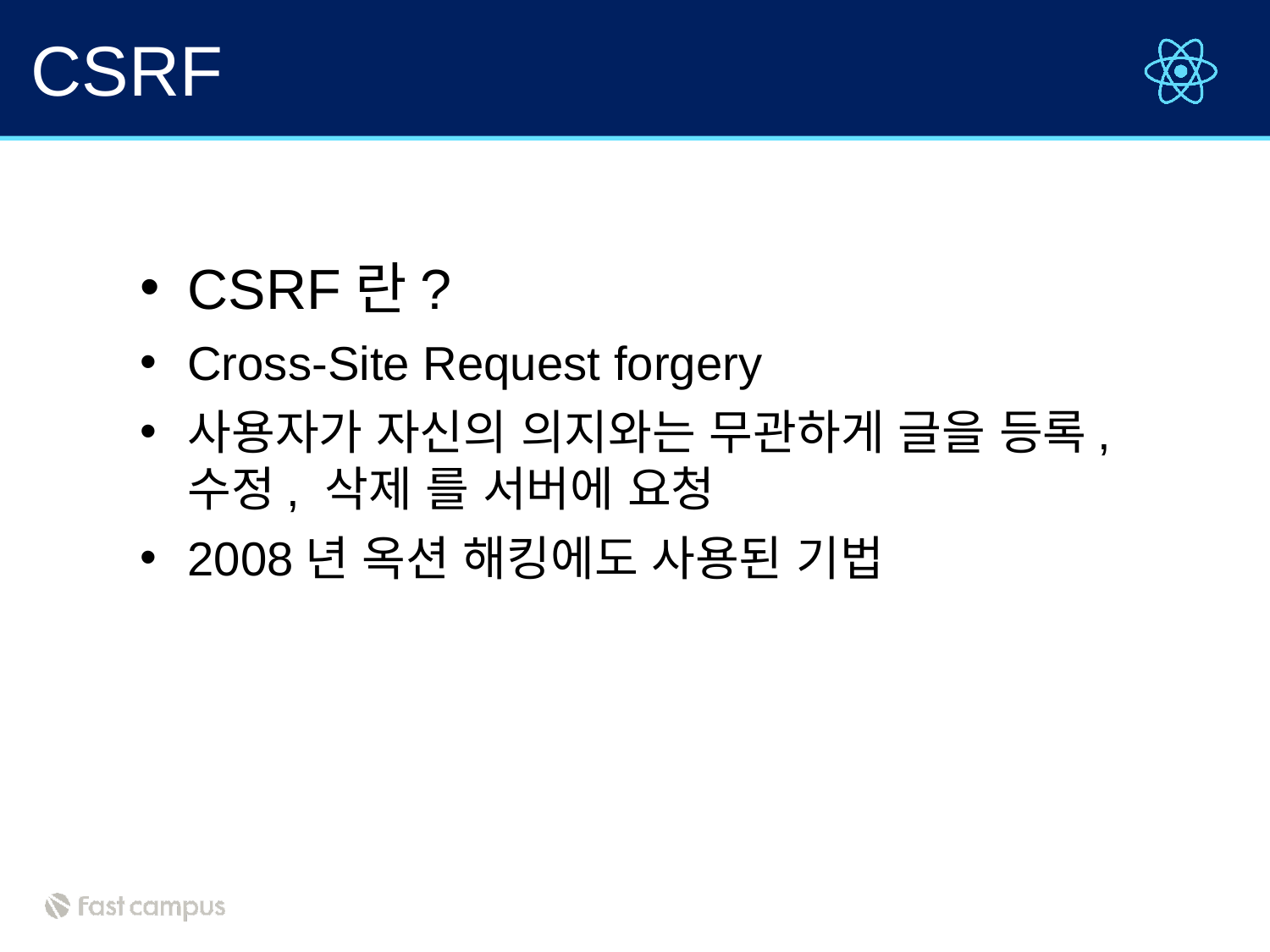

# CSRF
CSRF란?
Cross-Site Request forgery
사용자가 자신의 의지와는 무관하게 글을 등록, 수정, 삭제 를 서버에 요청
2008년 옥션 해킹에도 사용된 기법